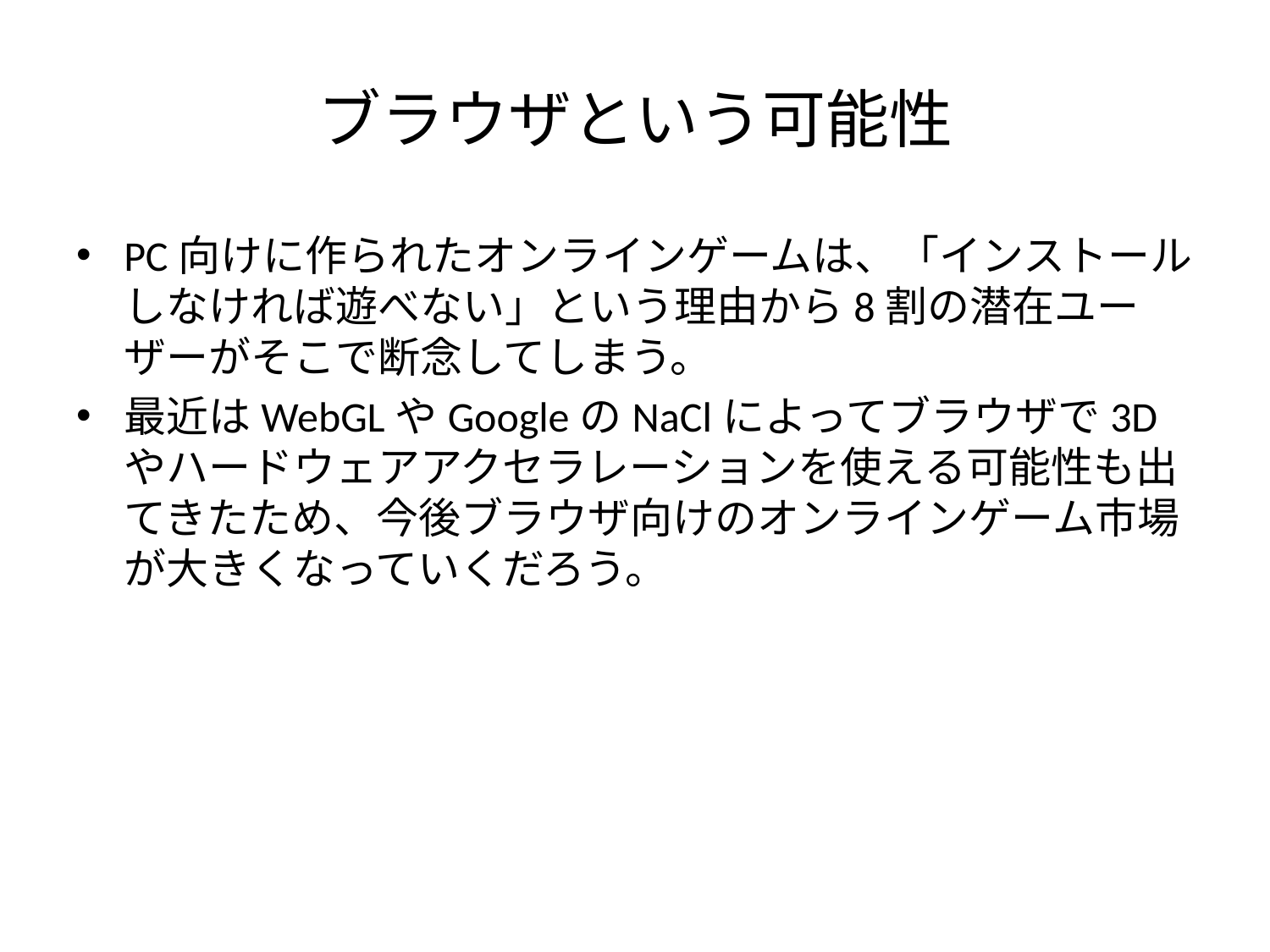

# ブラウザという可能性
PC向けに作られたオンラインゲームは、「インストールしなければ遊べない」という理由から8割の潜在ユーザーがそこで断念してしまう。
最近はWebGLやGoogleのNaClによってブラウザで3Dやハードウェアアクセラレーションを使える可能性も出てきたため、今後ブラウザ向けのオンラインゲーム市場が大きくなっていくだろう。